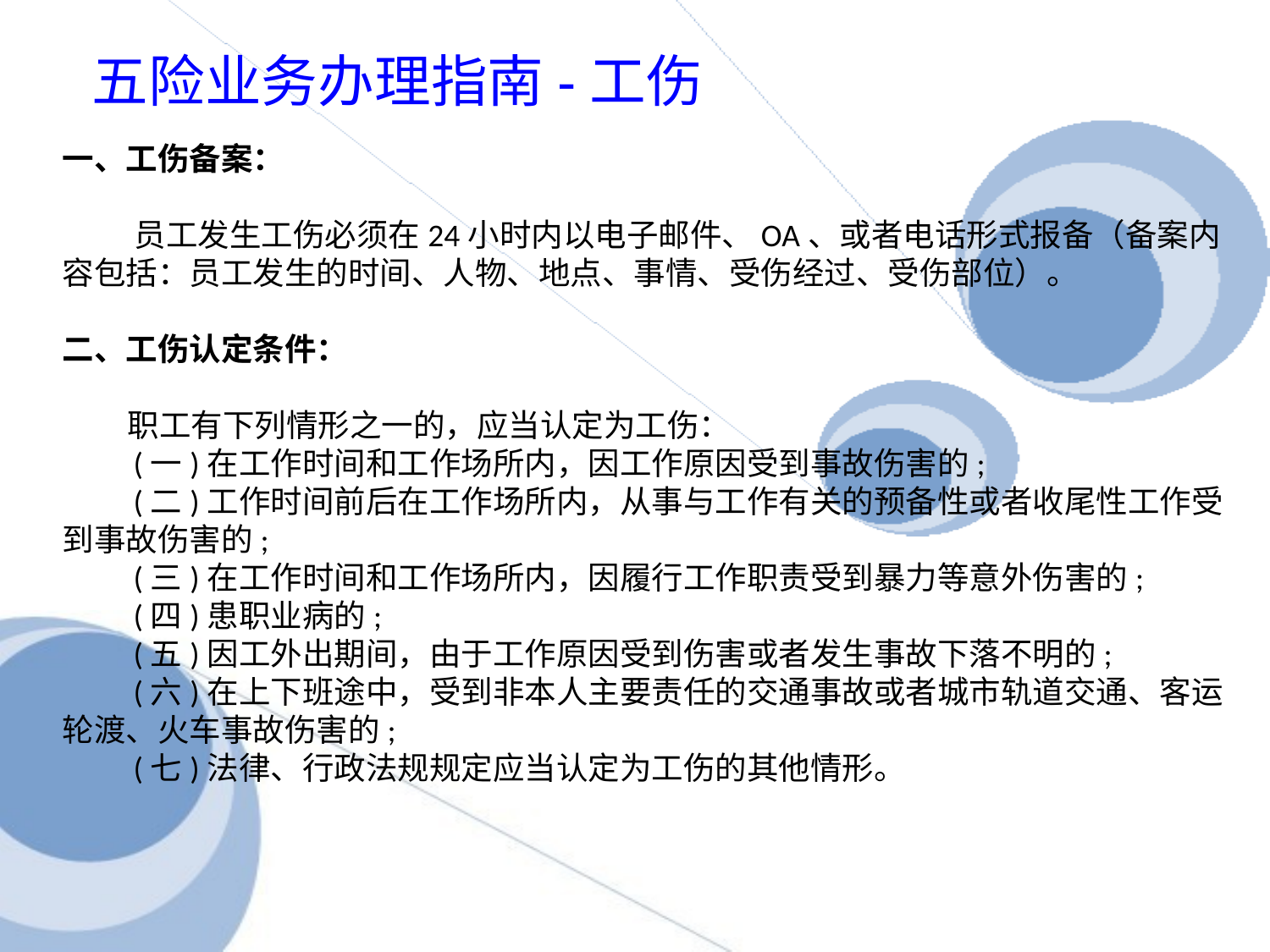

# 五险业务办理指南-工伤
一、工伤备案：

         员工发生工伤必须在24小时内以电子邮件、OA、或者电话形式报备（备案内容包括：员工发生的时间、人物、地点、事情、受伤经过、受伤部位）。

二、工伤认定条件：

        职工有下列情形之一的，应当认定为工伤：
　　(一)在工作时间和工作场所内，因工作原因受到事故伤害的;
　　(二)工作时间前后在工作场所内，从事与工作有关的预备性或者收尾性工作受到事故伤害的;
　　(三)在工作时间和工作场所内，因履行工作职责受到暴力等意外伤害的;
　　(四)患职业病的;
　　(五)因工外出期间，由于工作原因受到伤害或者发生事故下落不明的;
　　(六)在上下班途中，受到非本人主要责任的交通事故或者城市轨道交通、客运轮渡、火车事故伤害的;
　　(七)法律、行政法规规定应当认定为工伤的其他情形。